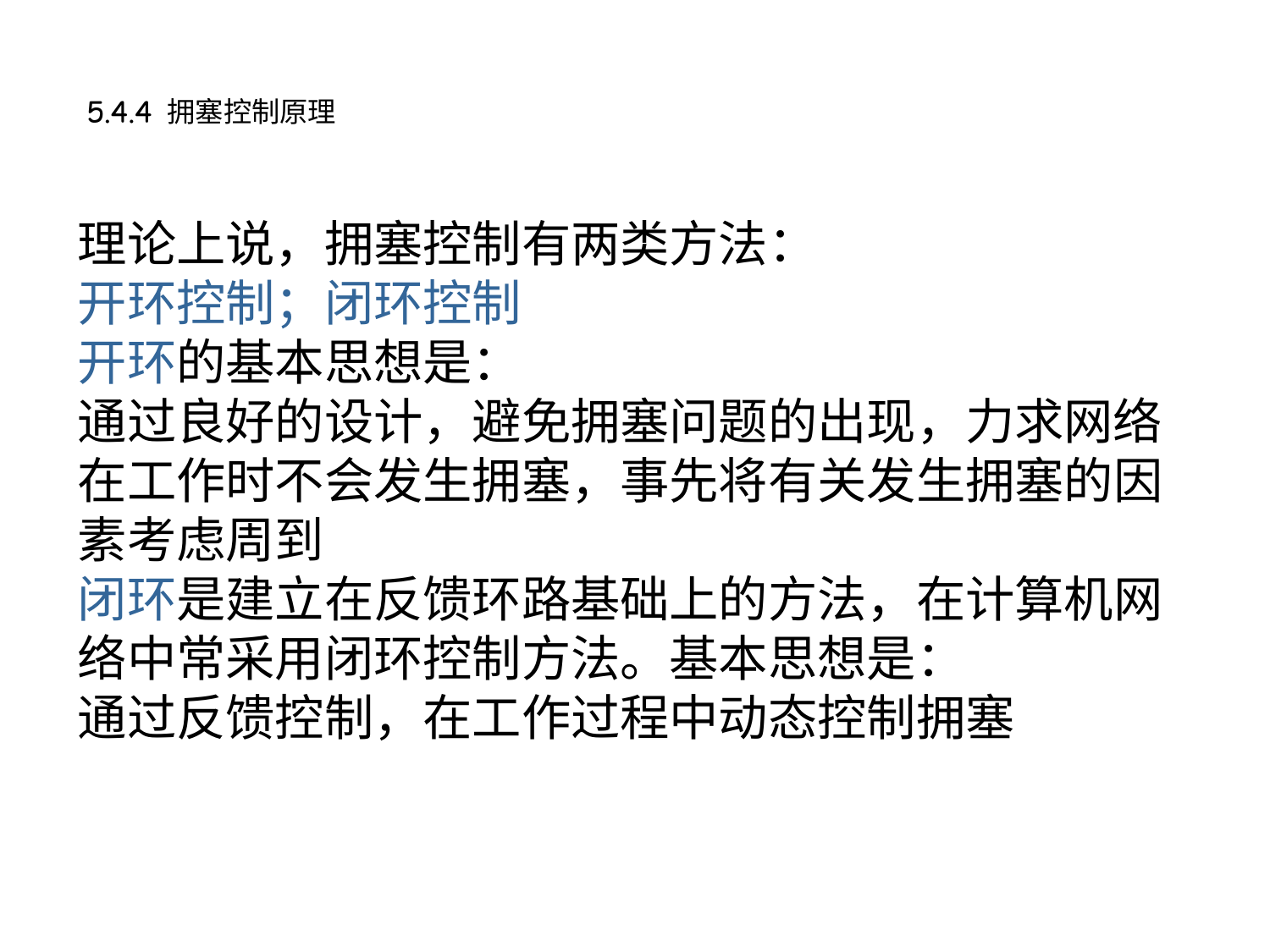

5.4.4 拥塞控制原理
理论上说，拥塞控制有两类方法：
开环控制；闭环控制
开环的基本思想是：
通过良好的设计，避免拥塞问题的出现，力求网络在工作时不会发生拥塞，事先将有关发生拥塞的因素考虑周到
闭环是建立在反馈环路基础上的方法，在计算机网络中常采用闭环控制方法。基本思想是：
通过反馈控制，在工作过程中动态控制拥塞